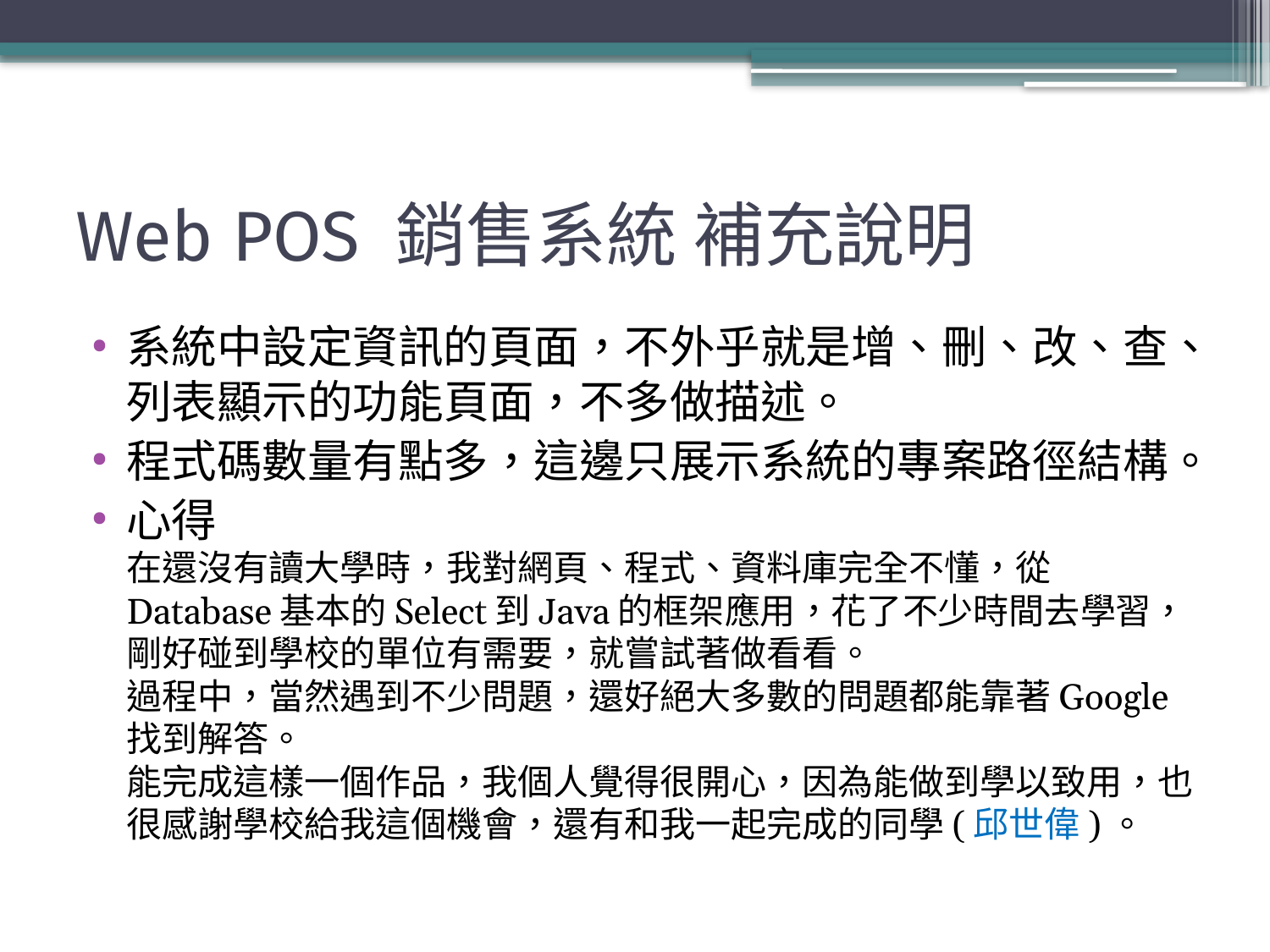

# Web POS 銷售系統 補充說明
系統中設定資訊的頁面，不外乎就是增、刪、改、查、列表顯示的功能頁面，不多做描述。
程式碼數量有點多，這邊只展示系統的專案路徑結構。
心得
在還沒有讀大學時，我對網頁、程式、資料庫完全不懂，從Database基本的Select到Java的框架應用，花了不少時間去學習，剛好碰到學校的單位有需要，就嘗試著做看看。
過程中，當然遇到不少問題，還好絕大多數的問題都能靠著Google找到解答。
能完成這樣一個作品，我個人覺得很開心，因為能做到學以致用，也很感謝學校給我這個機會，還有和我一起完成的同學(邱世偉)。